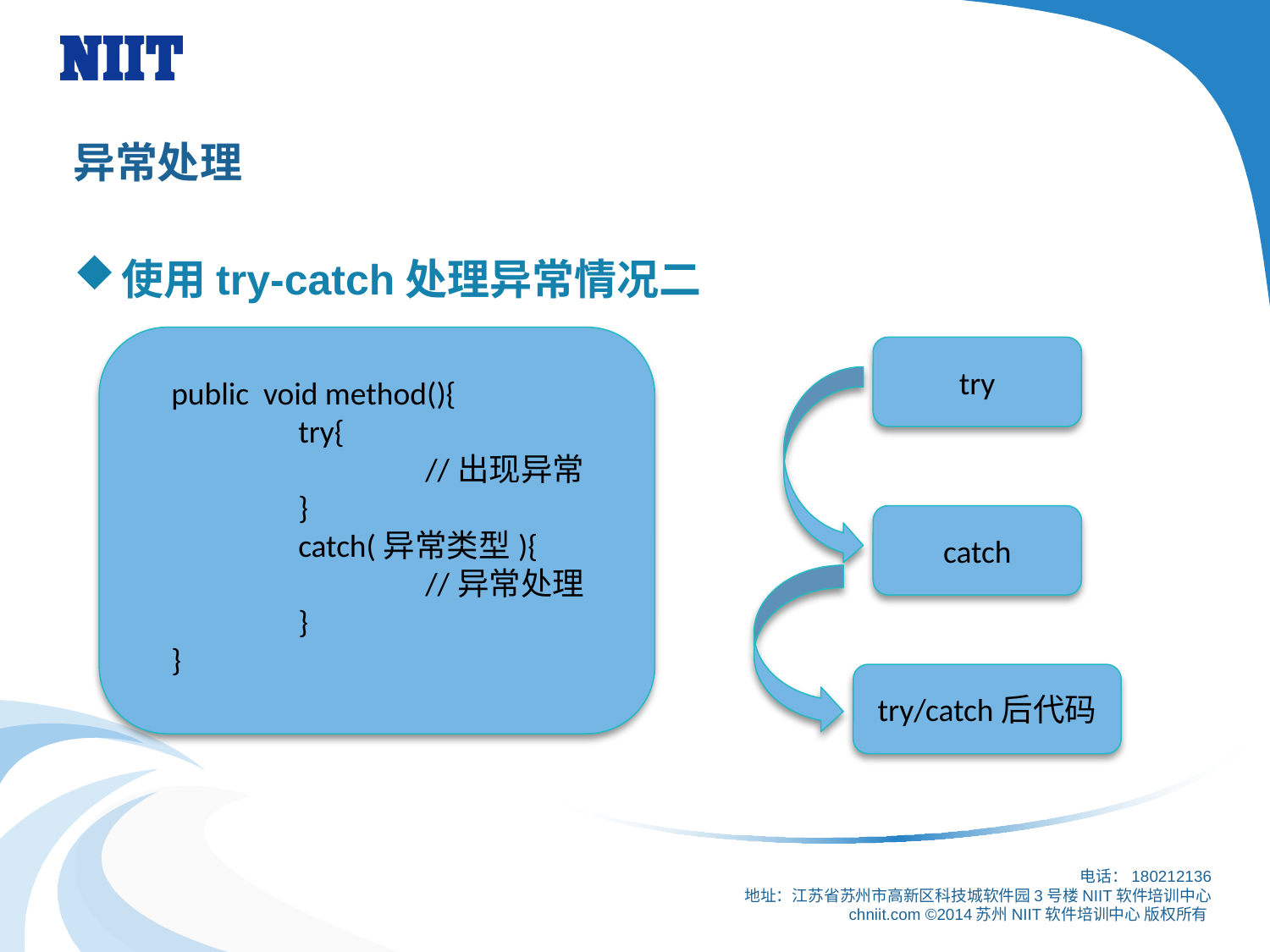

# 异常处理
使用try-catch处理异常情况二

try
public  void method(){
	try{
		//出现异常
	}
	catch(异常类型){
		//异常处理
	}
}

catch

try/catch后代码